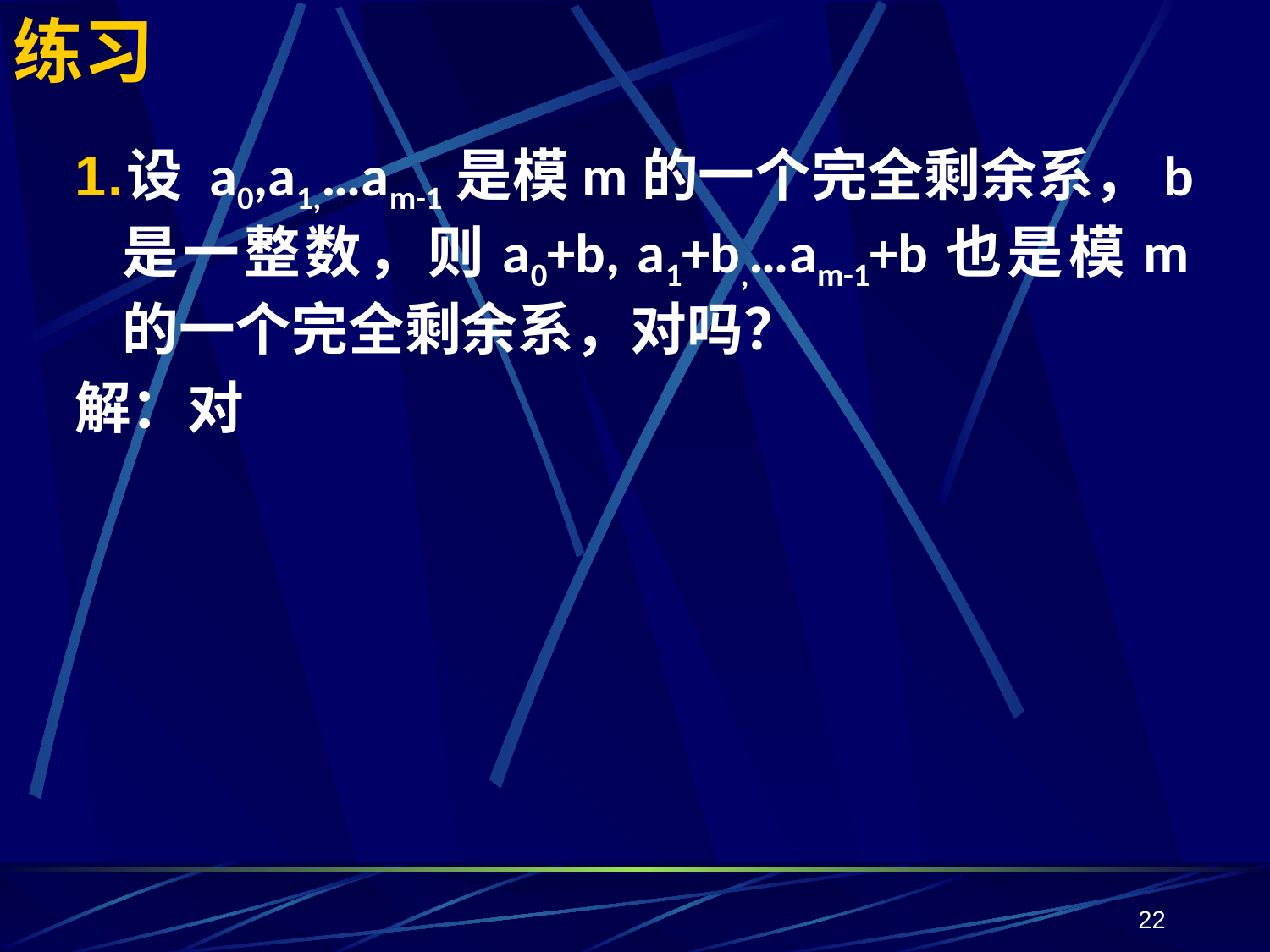

# 练习
设 a0,a1,…am-1是模m的一个完全剩余系，b是一整数，则a0+b, a1+b,…am-1+b也是模m的一个完全剩余系，对吗？
解：对

22